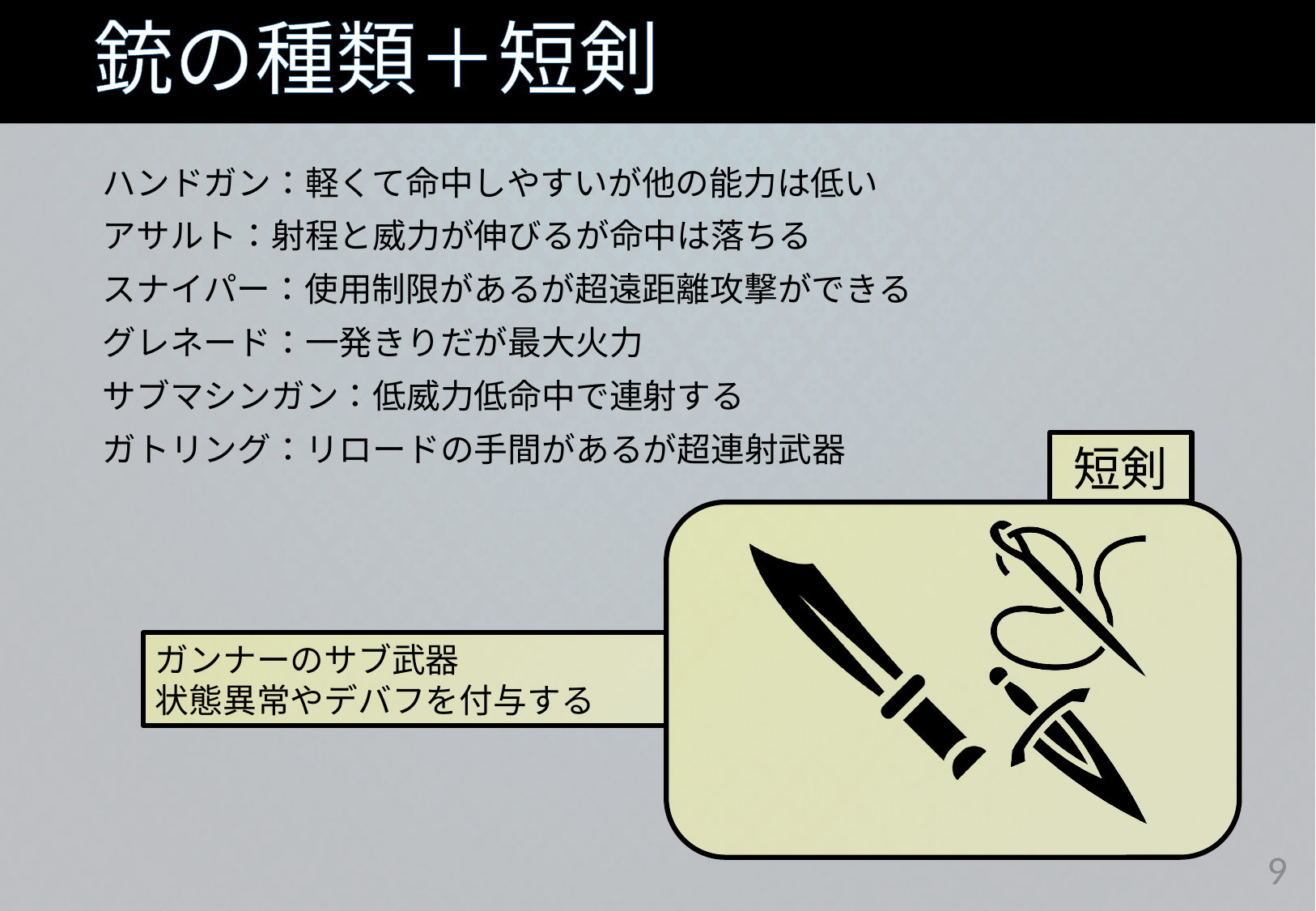

# 銃の種類＋短剣
ハンドガン：軽くて命中しやすいが他の能力は低い
アサルト：射程と威力が伸びるが命中は落ちる
スナイパー：使用制限があるが超遠距離攻撃ができる
グレネード：一発きりだが最大火力
サブマシンガン：低威力低命中で連射する
ガトリング：リロードの手間があるが超連射武器
短剣

ガンナーのサブ武器
状態異常やデバフを付与する

9